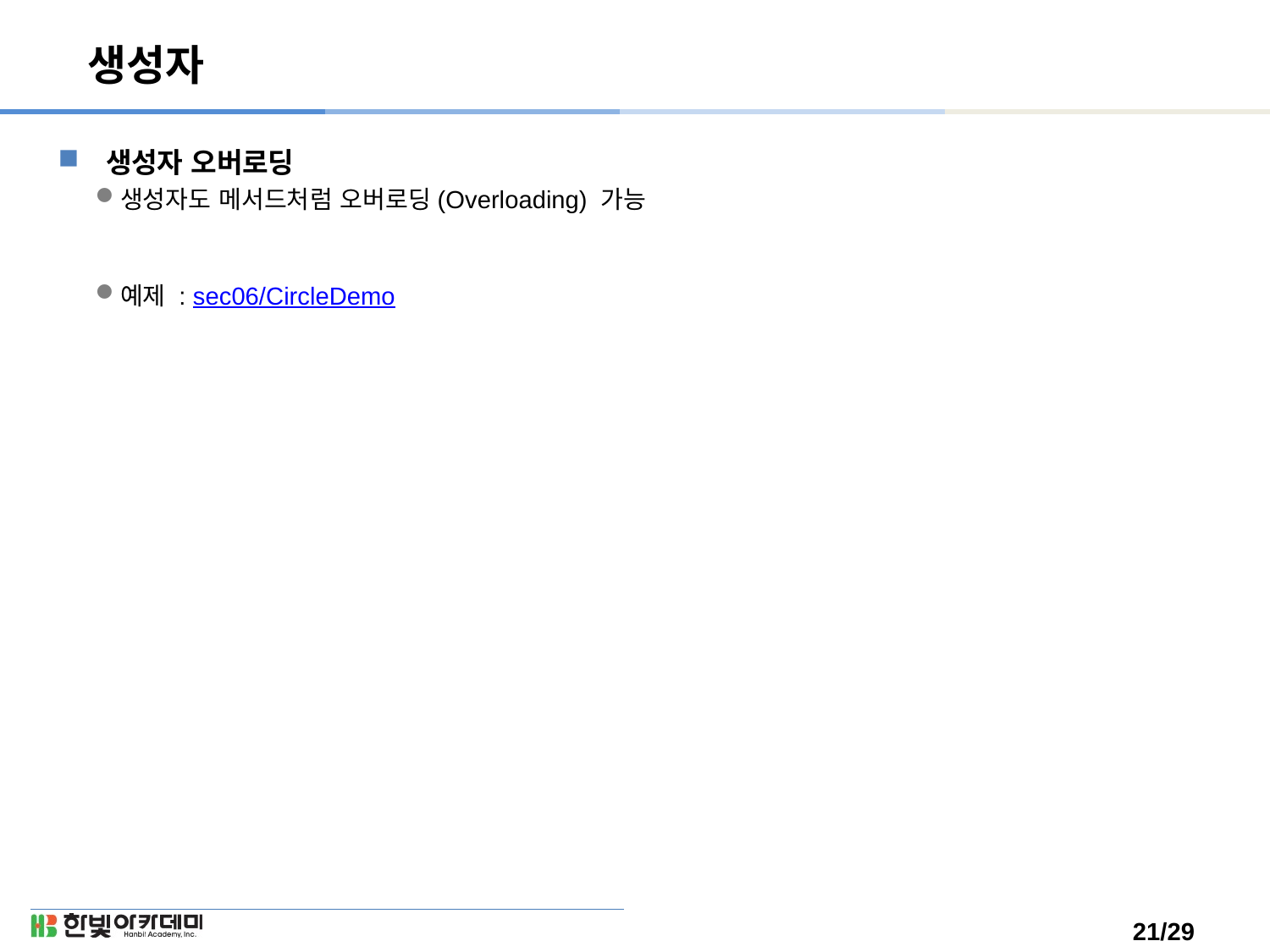

# 생성자
생성자 오버로딩
생성자도 메서드처럼 오버로딩(Overloading) 가능

예제 : sec06/CircleDemo